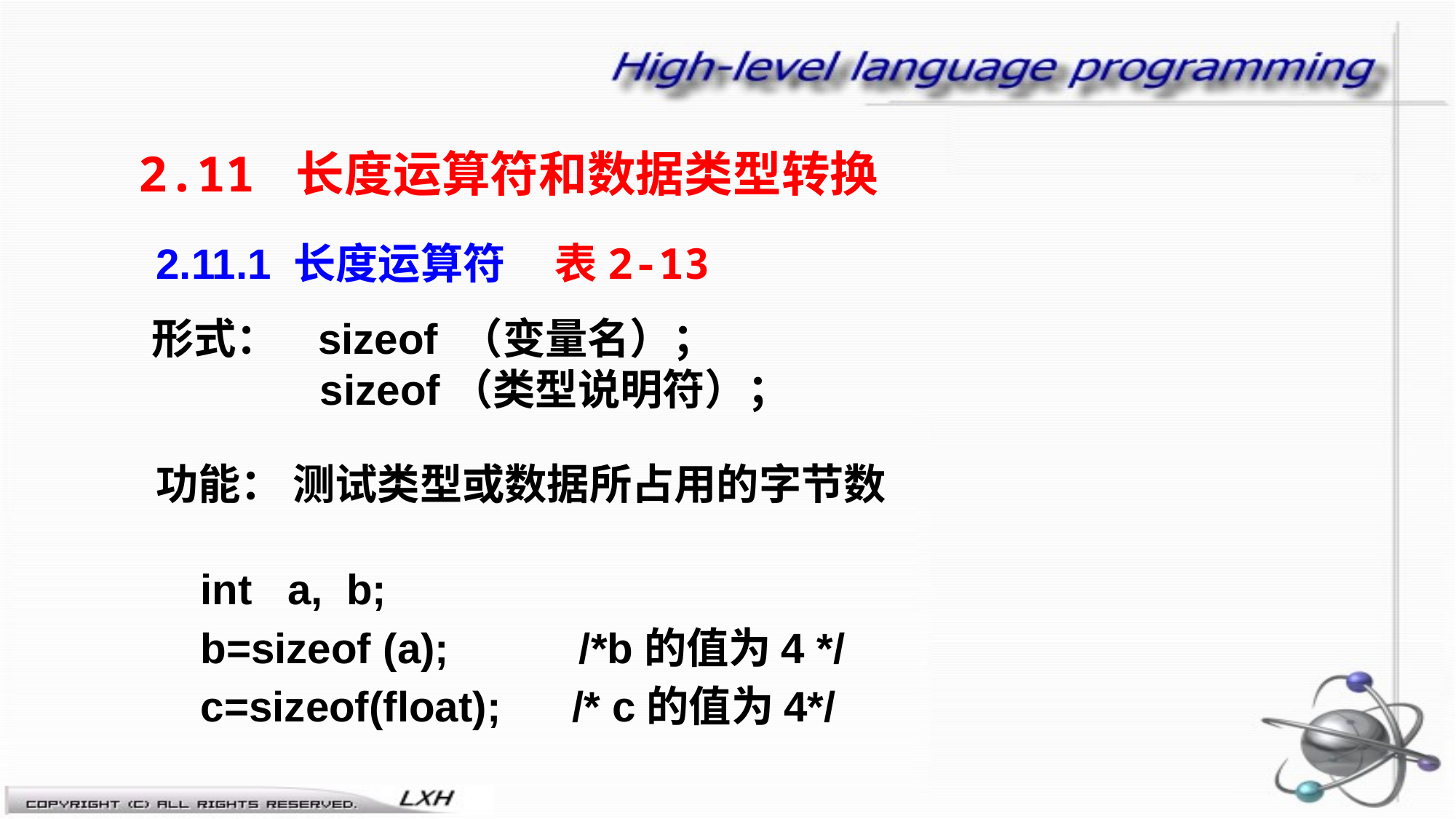

2.11 长度运算符和数据类型转换
2.11.1 长度运算符     表2-13
形式：   sizeof （变量名）；
        	     sizeof（类型说明符）；
功能： 测试类型或数据所占用的字节数
int   a,  b;
b=sizeof (a);           /*b的值为4 */
c=sizeof(float);      /* c的值为4*/